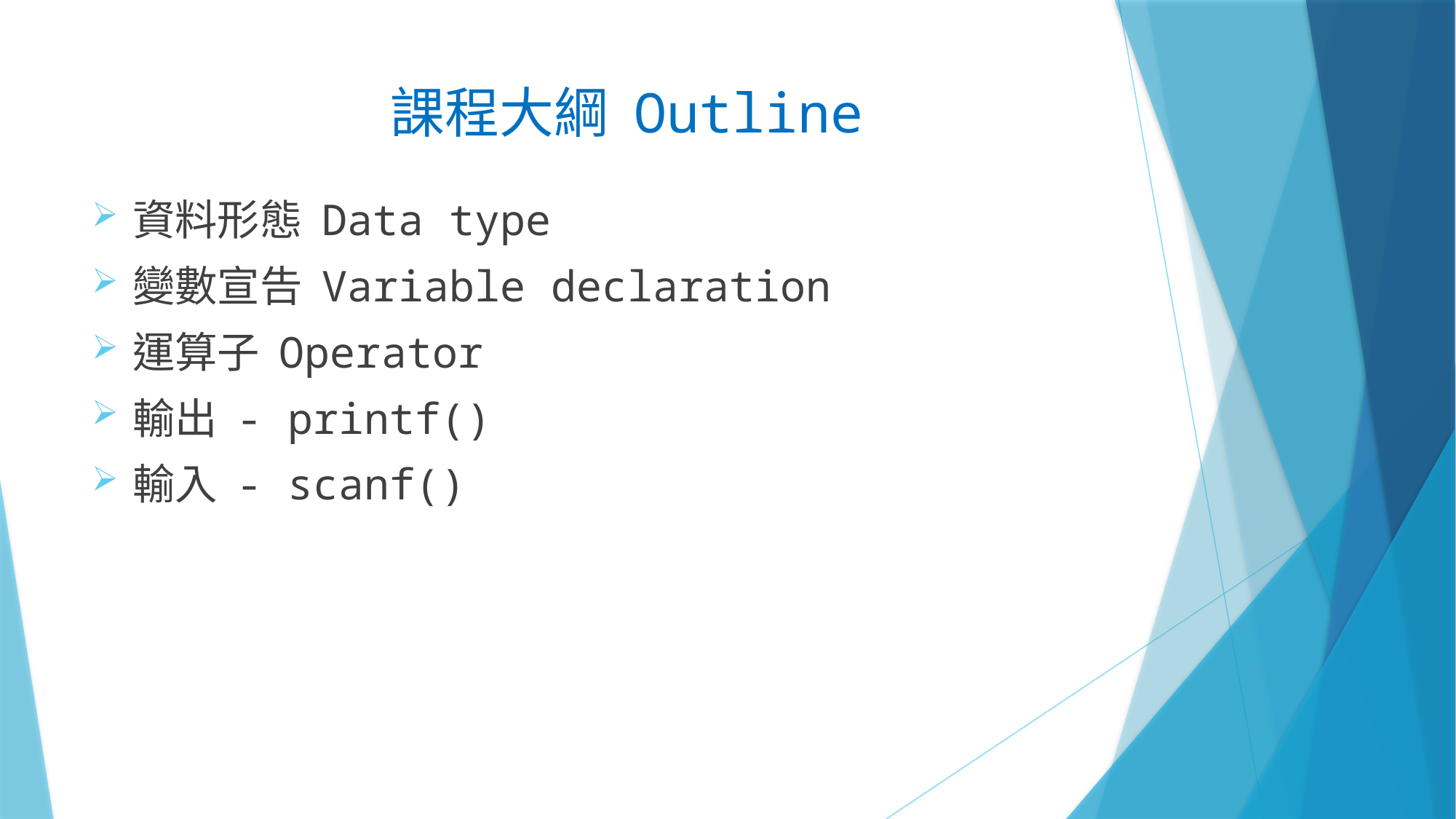

# 課程大綱 Outline
資料形態 Data type
變數宣告 Variable declaration
運算子 Operator
輸出 - printf()
輸入 - scanf()